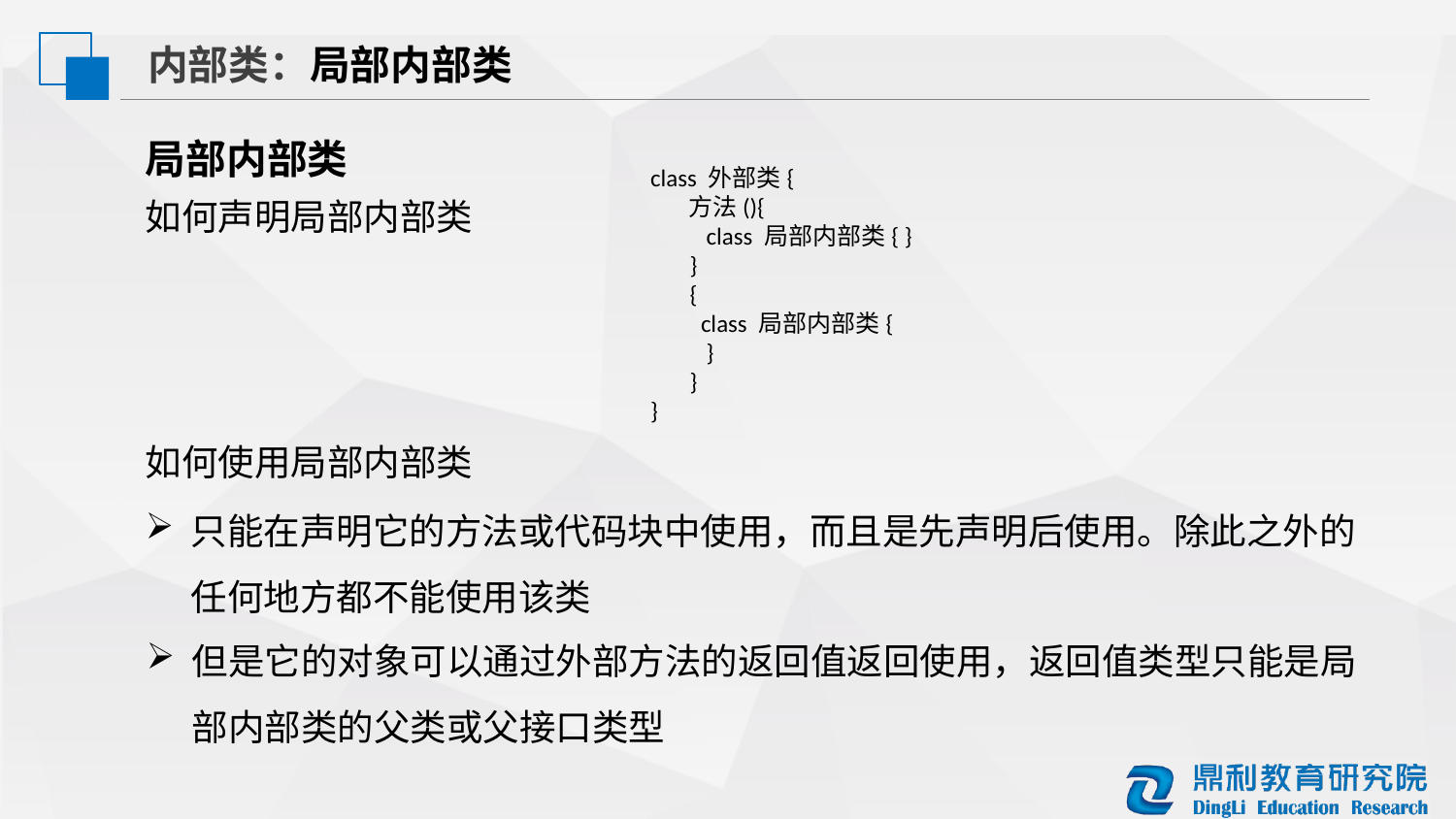

内部类：局部内部类
局部内部类
class 外部类{
      方法(){
          class 局部内部类{ }
       }
       {
         class 局部内部类{
          }
       }
}
如何声明局部内部类
如何使用局部内部类
只能在声明它的方法或代码块中使用，而且是先声明后使用。除此之外的任何地方都不能使用该类
但是它的对象可以通过外部方法的返回值返回使用，返回值类型只能是局部内部类的父类或父接口类型